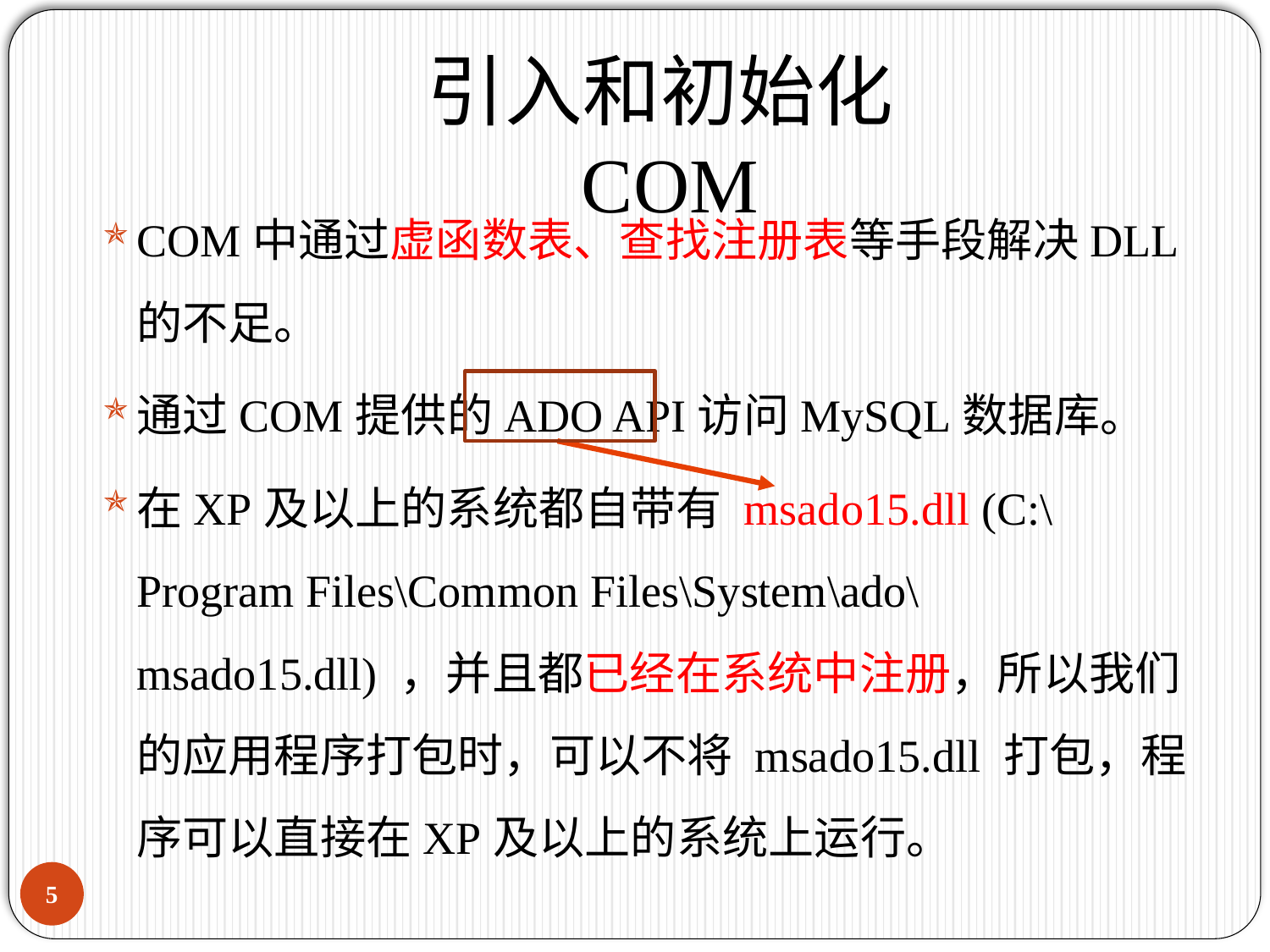

引入和初始化COM
COM中通过虚函数表、查找注册表等手段解决DLL的不足。
通过COM提供的ADO API访问MySQL数据库。
在XP及以上的系统都自带有 msado15.dll (C:\Program Files\Common Files\System\ado\msado15.dll) ，并且都已经在系统中注册，所以我们的应用程序打包时，可以不将 msado15.dll 打包，程序可以直接在XP及以上的系统上运行。

5